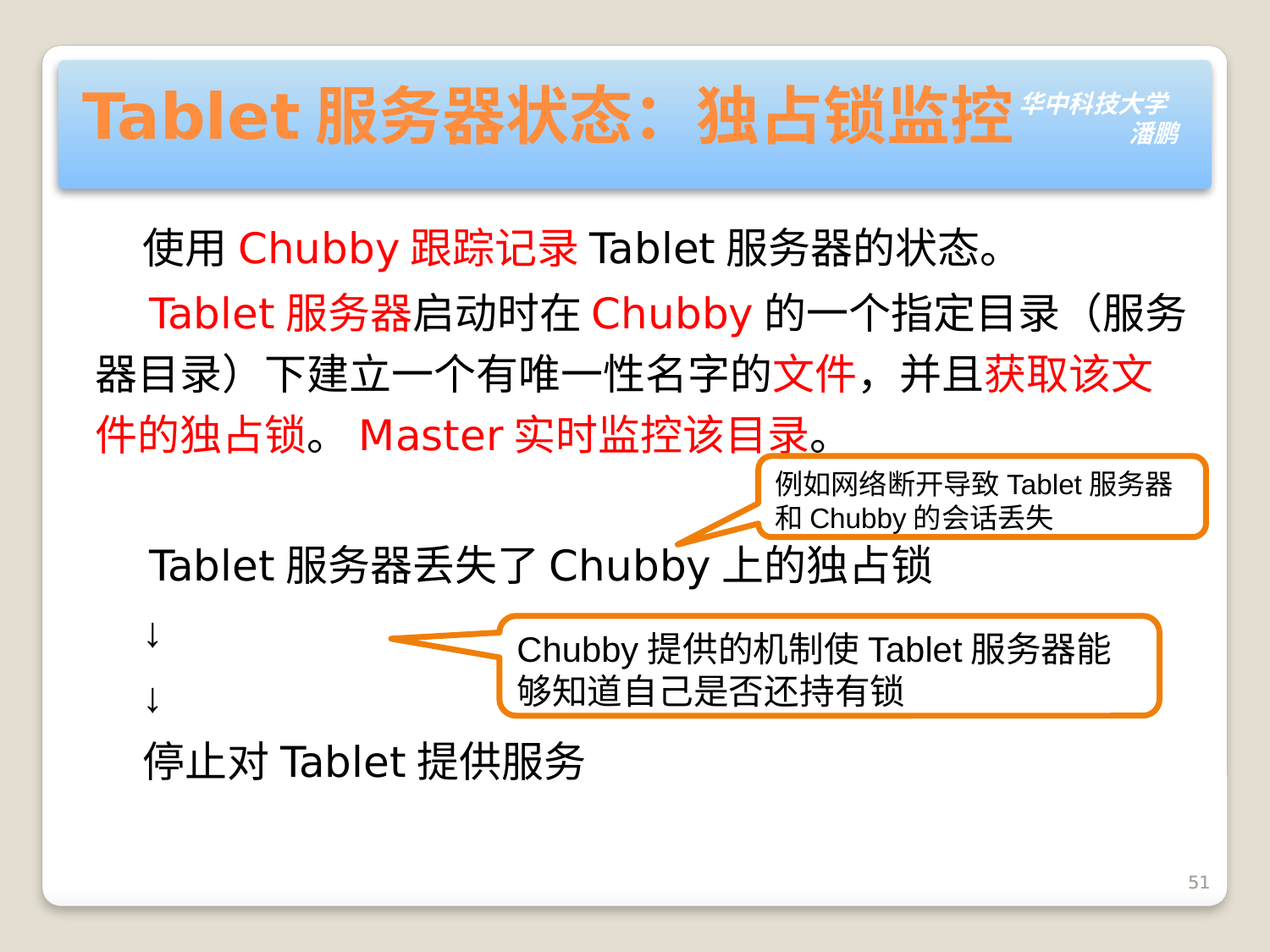

# Tablet服务器状态：独占锁监控
    使用Chubby跟踪记录Tablet服务器的状态。
    Tablet服务器启动时在Chubby的一个指定目录（服务器目录）下建立一个有唯一性名字的文件，并且获取该文件的独占锁。Master实时监控该目录。

    Tablet服务器丢失了Chubby上的独占锁
    ↓
    ↓
    停止对Tablet提供服务
例如网络断开导致Tablet服务器和Chubby的会话丢失
Chubby提供的机制使Tablet服务器能够知道自己是否还持有锁
51
51